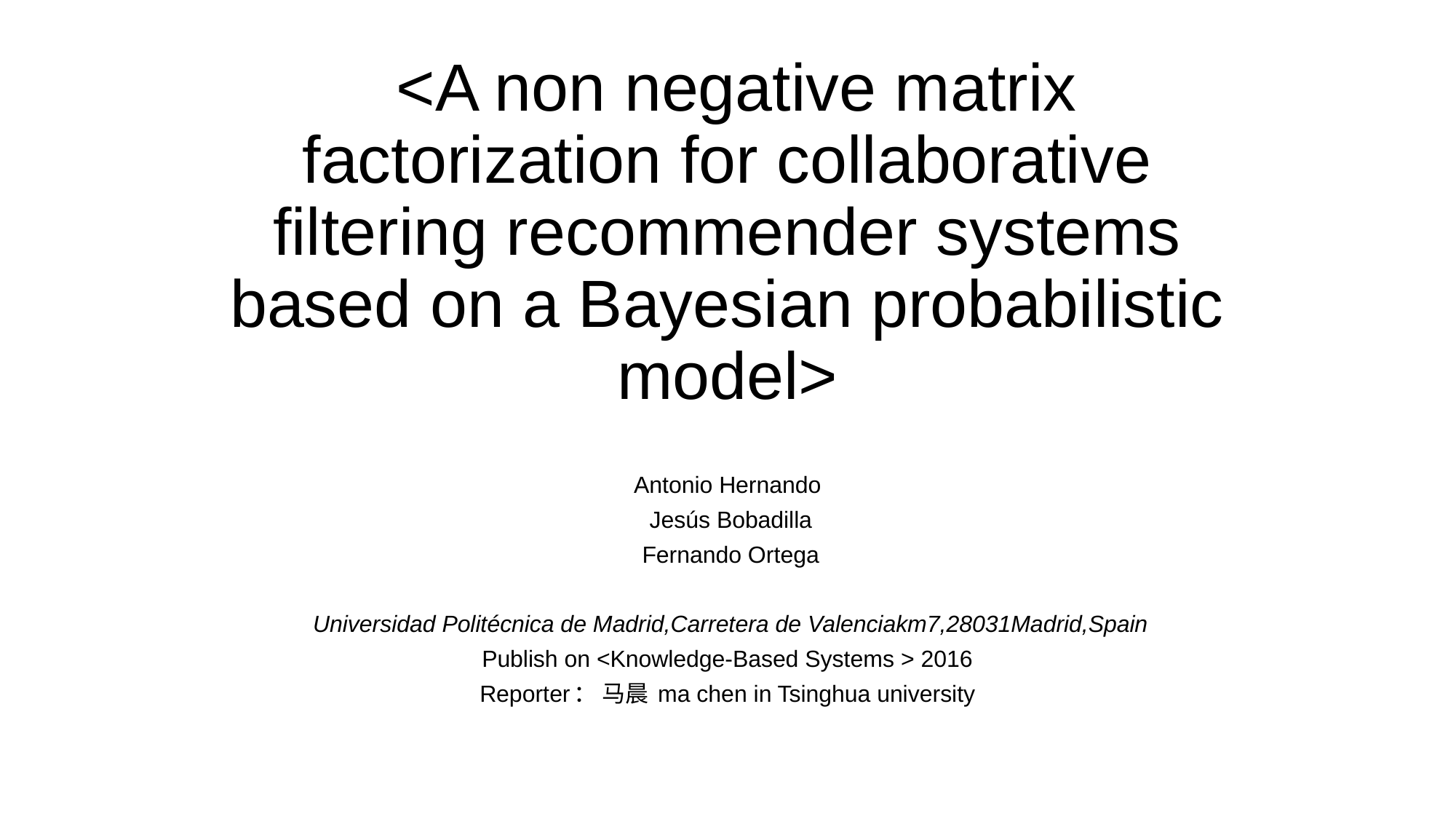

# <A non negative matrix factorization for collaborative filtering recommender systems based on a Bayesian probabilistic model>

 Antonio Hernando
 Jesús Bobadilla
 Fernando Ortega

 Universidad Politécnica de Madrid,Carretera de Valenciakm7,28031Madrid,Spain
Publish on <Knowledge-Based Systems > 2016
Reporter： 马晨 ma chen in Tsinghua university